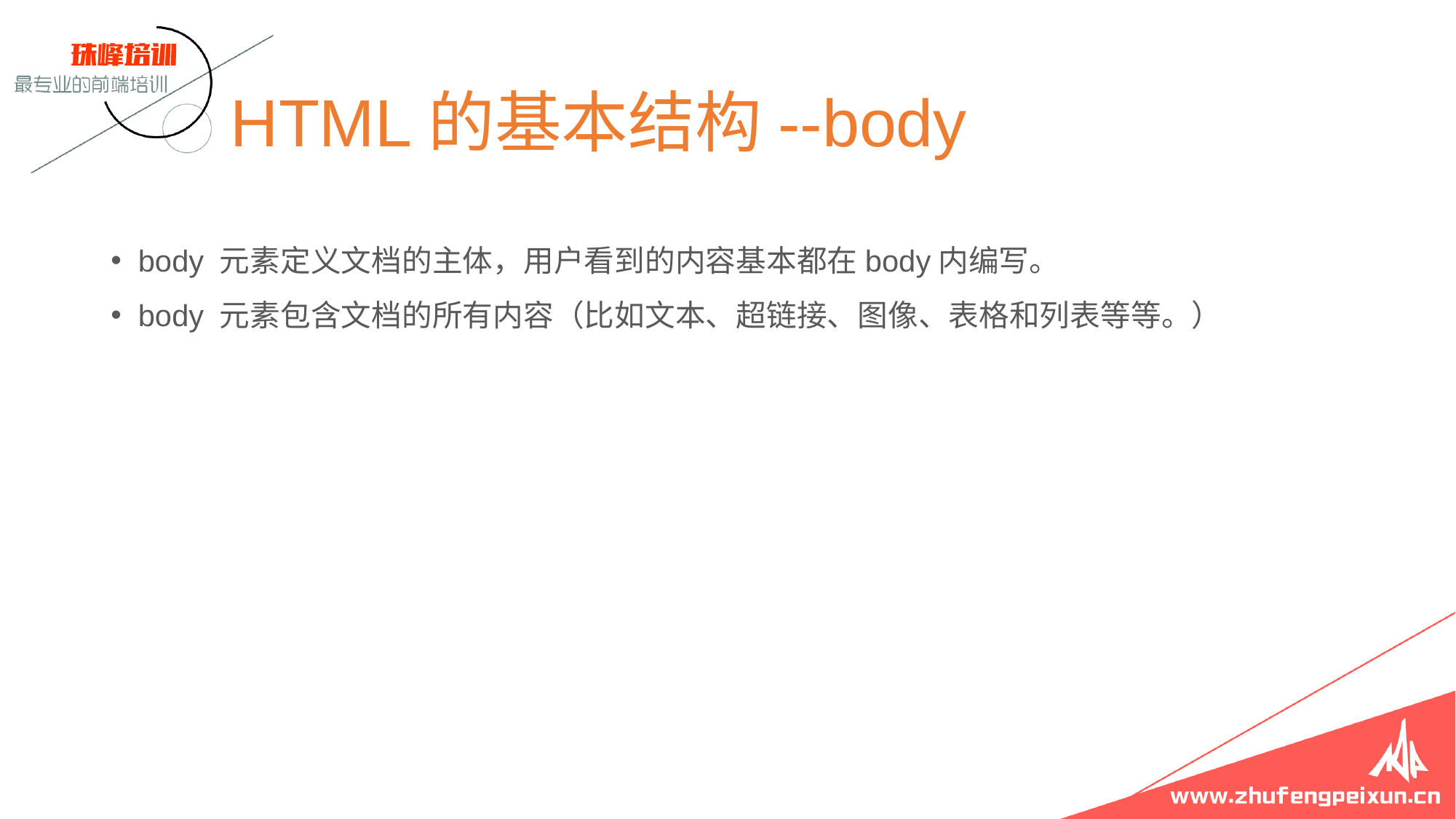

# HTML的基本结构--body
body 元素定义文档的主体，用户看到的内容基本都在body内编写。
body 元素包含文档的所有内容（比如文本、超链接、图像、表格和列表等等。）